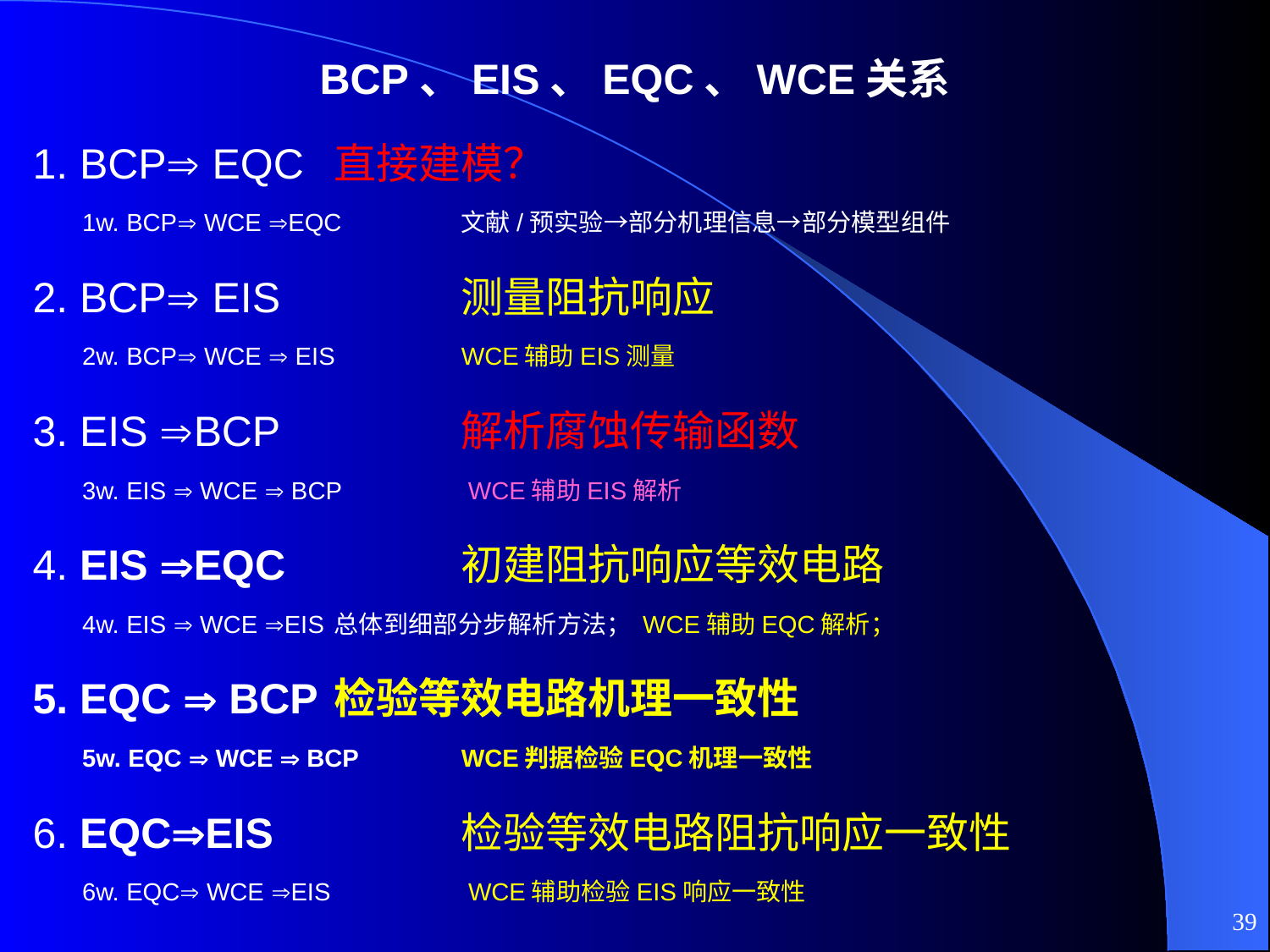

BCP、EIS、EQC、WCE关系
1. BCP⇒ EQC	直接建模？
1w. BCP⇒ WCE ⇒EQC	文献/预实验→部分机理信息→部分模型组件
2. BCP⇒ EIS		测量阻抗响应
2w. BCP⇒ WCE ⇒ EIS	WCE辅助EIS测量
3. EIS ⇒BCP		解析腐蚀传输函数
3w. EIS ⇒ WCE ⇒ BCP	 WCE辅助EIS解析
4. EIS ⇒EQC		初建阻抗响应等效电路
4w. EIS ⇒ WCE ⇒EIS	总体到细部分步解析方法； WCE辅助EQC解析；
5. EQC ⇒ BCP	检验等效电路机理一致性
5w. EQC ⇒ WCE ⇒ BCP	WCE判据检验EQC机理一致性
6. EQC⇒EIS		检验等效电路阻抗响应一致性
6w. EQC⇒ WCE ⇒EIS 	 WCE辅助检验EIS响应一致性

39